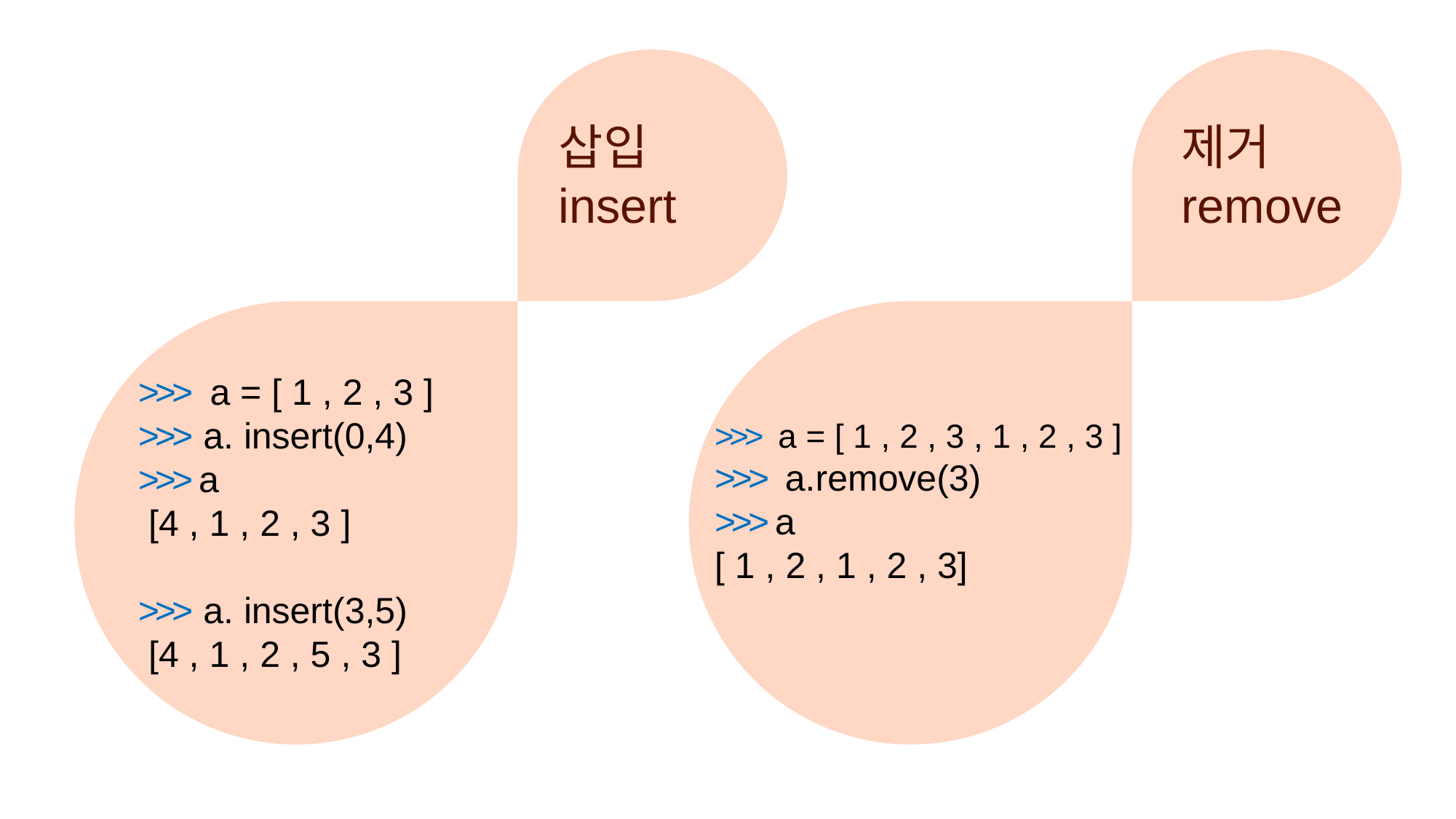

삽입
insert
제거
remove

>>>   a = [ 1 , 2 , 3 ]
>>> a. insert(0,4)
>>> a
 [4 , 1 , 2 , 3 ]

>>> a. insert(3,5)
 [4 , 1 , 2 , 5 , 3 ]
>>>   a = [ 1 , 2 , 3 , 1 , 2 , 3 ]
>>>  a.remove(3)
>>> a
[ 1 , 2 , 1 , 2 , 3]